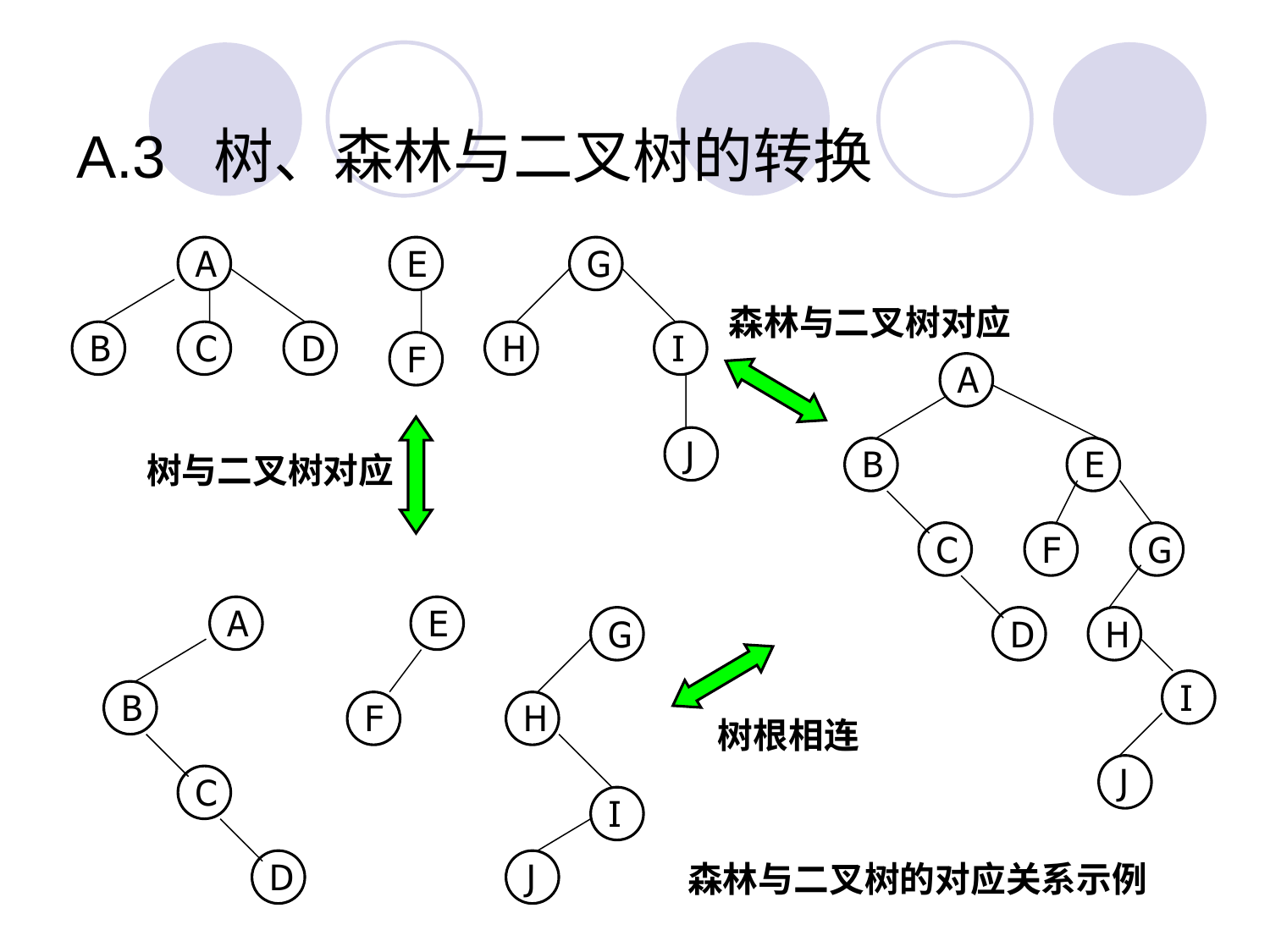

A.3  树、森林与二叉树的转换
68

A

B

C

D

E

F

G

H

I

J
森林与二叉树对应

A

B

E

C

F

G

D

H

I

J

树与二叉树对应

A

B

C

D

E

F

G

H

I

J

树根相连
森林与二叉树的对应关系示例